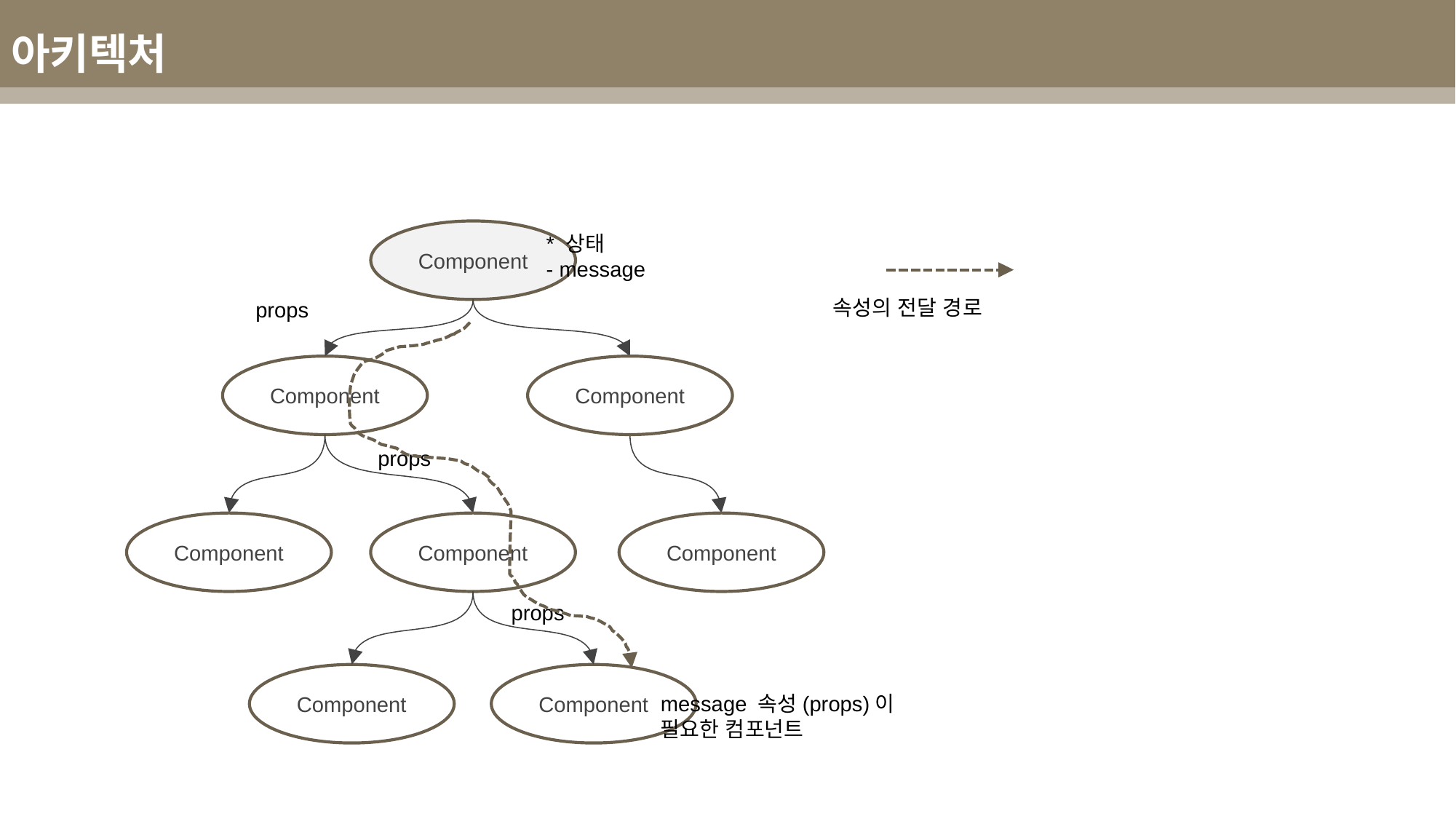

아키텍처
Component
* 상태
- message
속성의 전달 경로
props

Component
Component
props
Component
Component
Component
props
Component
Component
message 속성(props)이
필요한 컴포넌트